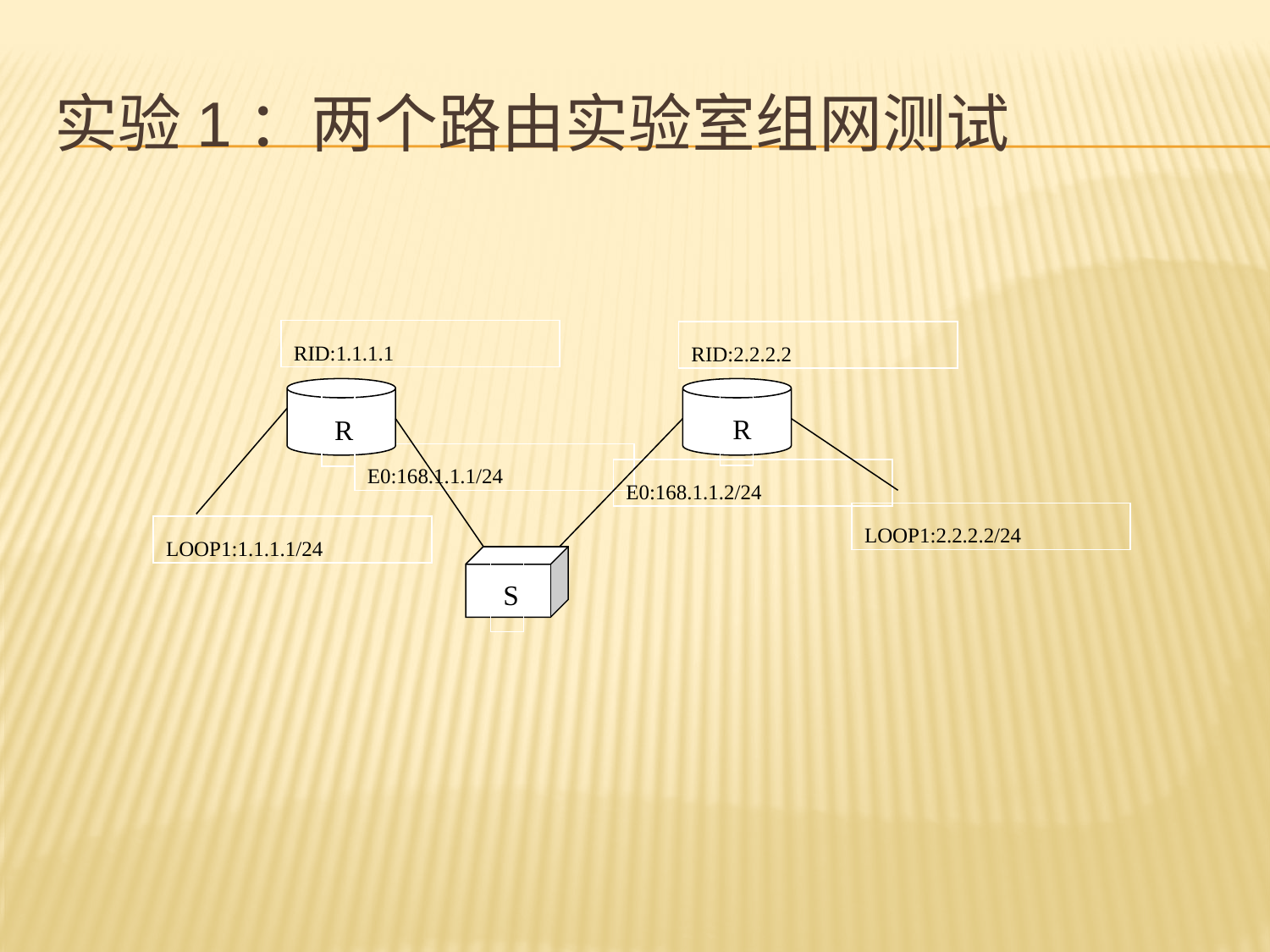

# 实验1：两个路由实验室组网测试

RID:1.1.1.1
RID:2.2.2.2

R
R
E0:168.1.1.2/24
LOOP1:2.2.2.2/24
LOOP1:1.1.1.1/24

S
E0:168.1.1.1/24